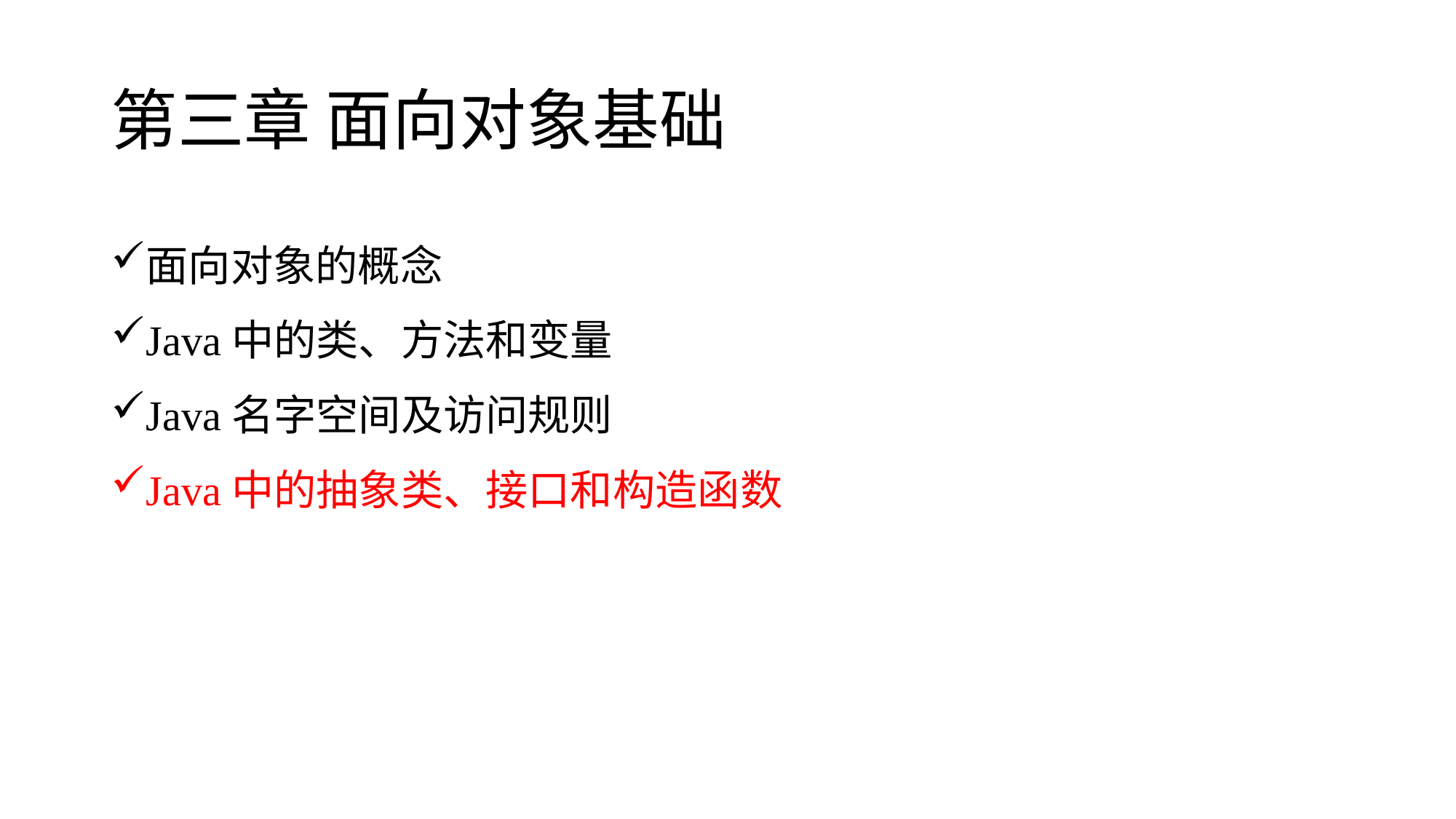

# 第三章 面向对象基础
面向对象的概念
Java中的类、方法和变量
Java名字空间及访问规则
Java中的抽象类、接口和构造函数